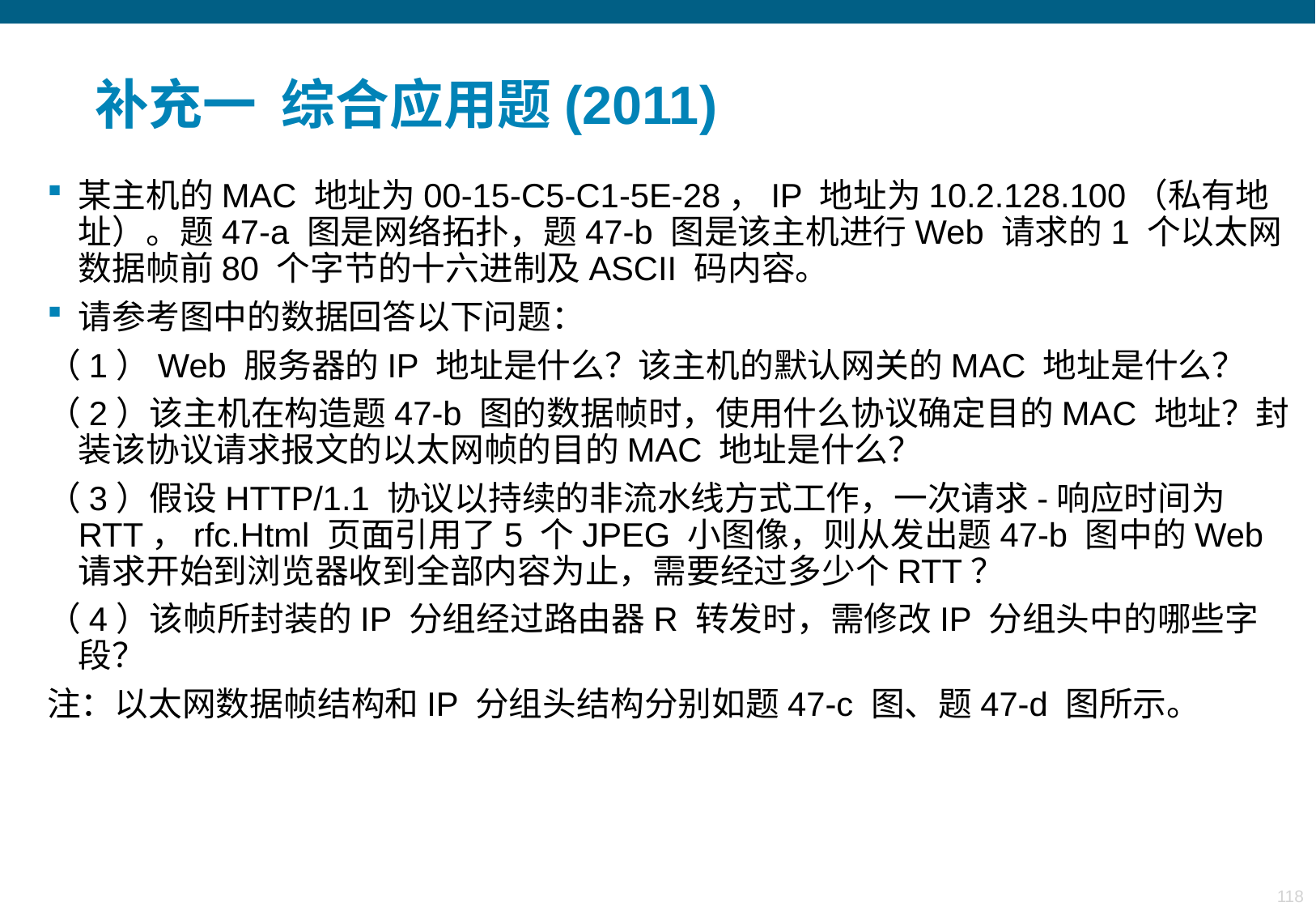

补充一  综合应用题(2011)
某主机的MAC 地址为00-15-C5-C1-5E-28，IP 地址为10.2.128.100（私有地址）。题47-a 图是网络拓扑，题47-b 图是该主机进行Web 请求的1 个以太网数据帧前80 个字节的十六进制及ASCII 码内容。
请参考图中的数据回答以下问题：
（1）Web 服务器的IP 地址是什么？该主机的默认网关的MAC 地址是什么？
（2）该主机在构造题47-b 图的数据帧时，使用什么协议确定目的MAC 地址？封装该协议请求报文的以太网帧的目的MAC 地址是什么？
（3）假设HTTP/1.1 协议以持续的非流水线方式工作，一次请求-响应时间为RTT，rfc.Html 页面引用了5 个JPEG 小图像，则从发出题47-b 图中的Web 请求开始到浏览器收到全部内容为止，需要经过多少个RTT？
（4）该帧所封装的IP 分组经过路由器R 转发时，需修改IP 分组头中的哪些字段？
注：以太网数据帧结构和IP 分组头结构分别如题47-c 图、题47-d 图所示。